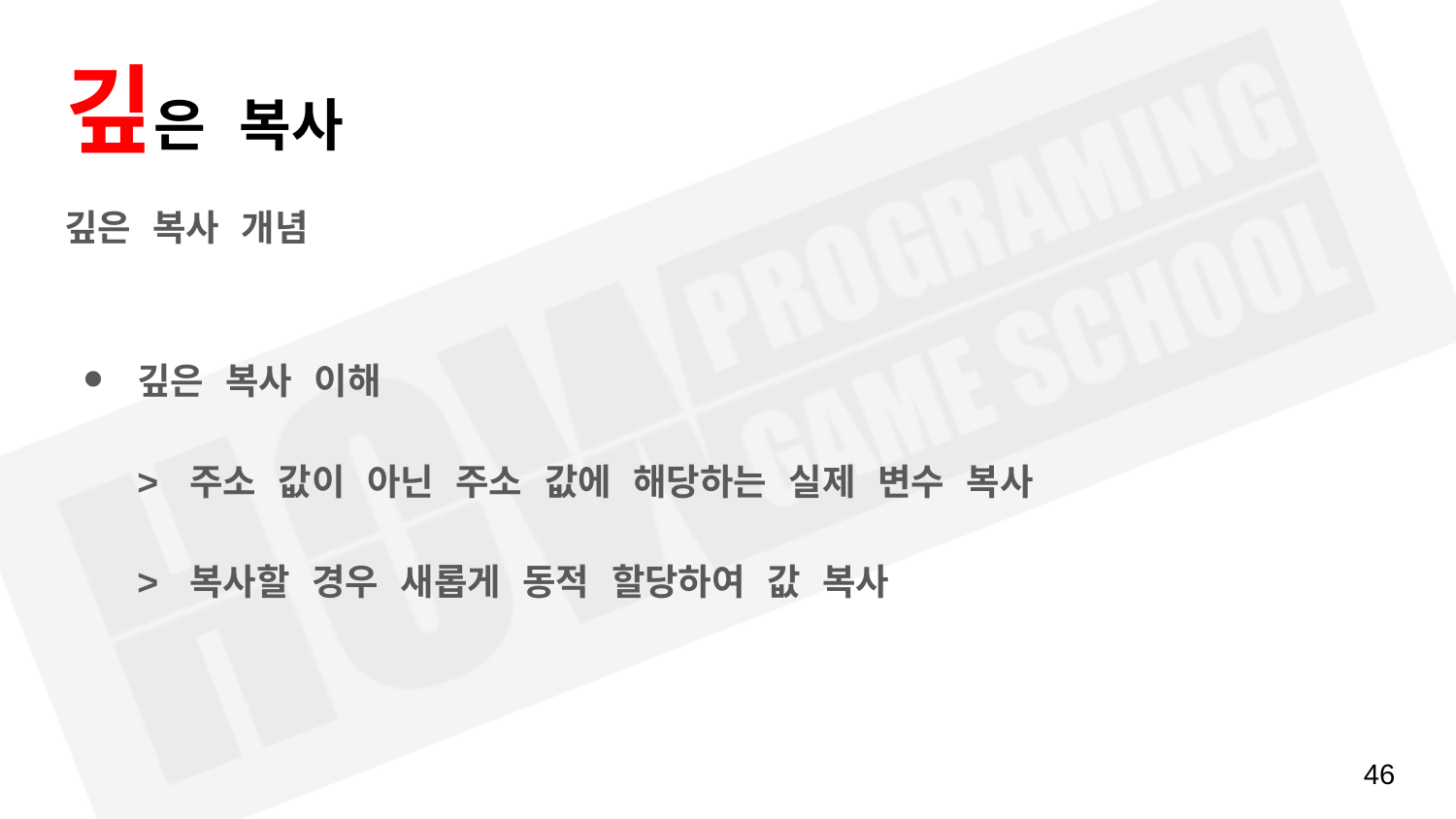

# 깊은 복사
깊은 복사 개념

깊은 복사 이해
> 주소 값이 아닌 주소 값에 해당하는 실제 변수 복사
> 복사할 경우 새롭게 동적 할당하여 값 복사
46